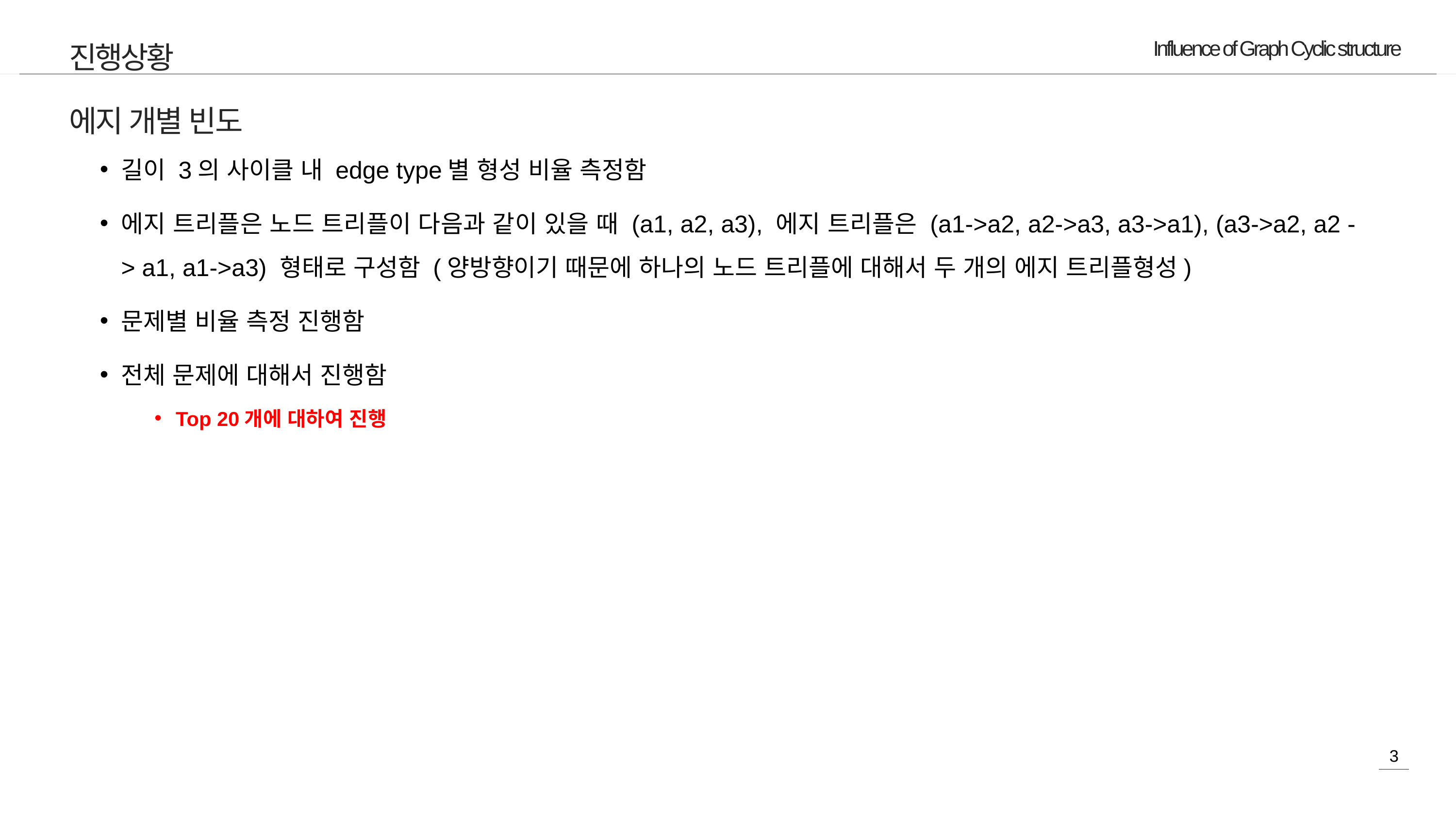

진행상황
에지 개별 빈도
길이 3의 사이클 내 edge type별 형성 비율 측정함
에지 트리플은 노드 트리플이 다음과 같이 있을 때 (a1, a2, a3), 에지 트리플은 (a1->a2, a2->a3, a3->a1), (a3->a2, a2 -> a1, a1->a3) 형태로 구성함 (양방향이기 때문에 하나의 노드 트리플에 대해서 두 개의 에지 트리플형성)
문제별 비율 측정 진행함
전체 문제에 대해서 진행함
Top 20개에 대하여 진행